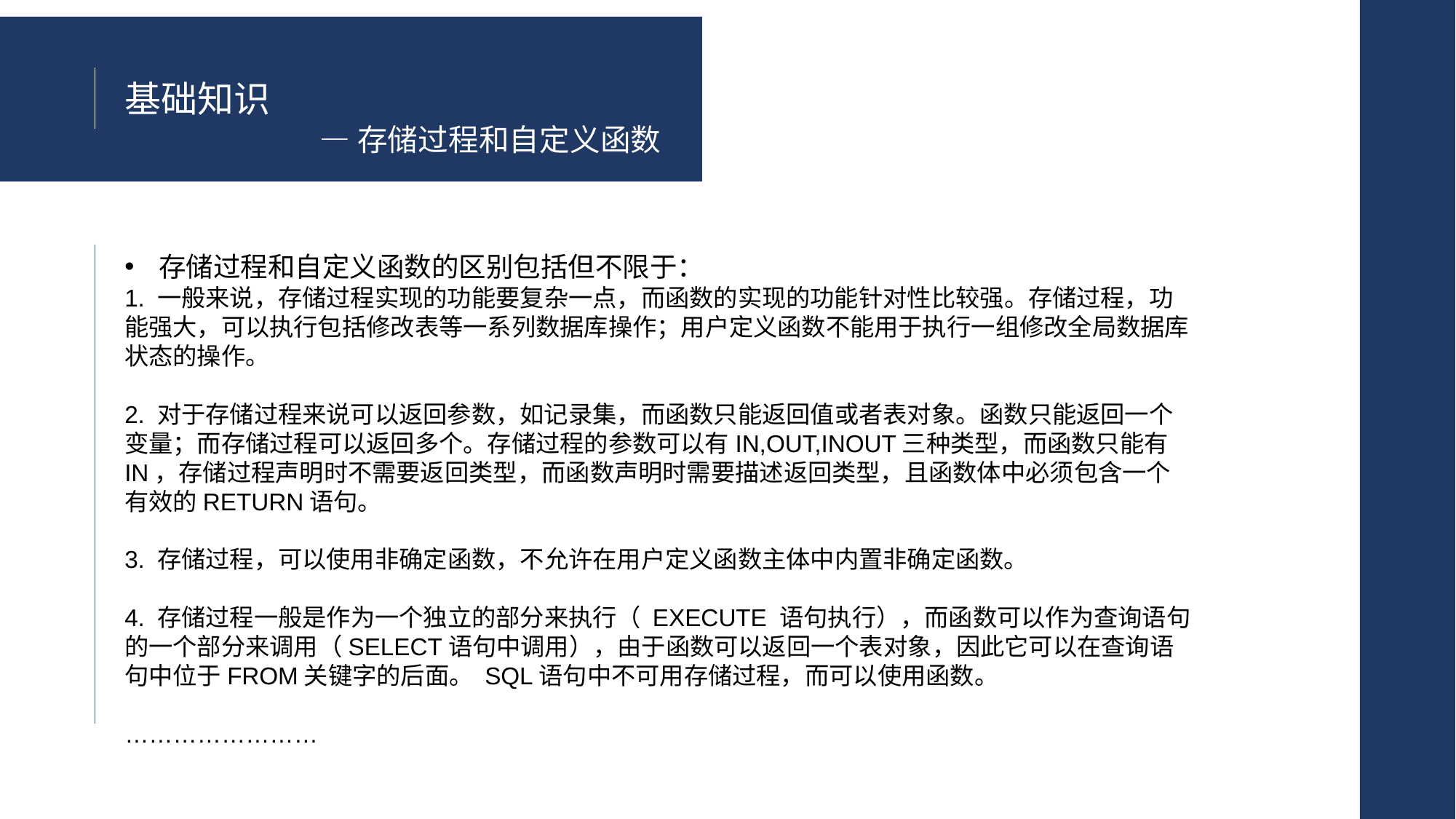

基础知识
—存储过程和自定义函数

存储过程和自定义函数的区别包括但不限于：
1. 一般来说，存储过程实现的功能要复杂一点，而函数的实现的功能针对性比较强。存储过程，功能强大，可以执行包括修改表等一系列数据库操作；用户定义函数不能用于执行一组修改全局数据库状态的操作。

2. 对于存储过程来说可以返回参数，如记录集，而函数只能返回值或者表对象。函数只能返回一个变量；而存储过程可以返回多个。存储过程的参数可以有IN,OUT,INOUT三种类型，而函数只能有IN，存储过程声明时不需要返回类型，而函数声明时需要描述返回类型，且函数体中必须包含一个有效的RETURN语句。

3. 存储过程，可以使用非确定函数，不允许在用户定义函数主体中内置非确定函数。

4. 存储过程一般是作为一个独立的部分来执行（ EXECUTE 语句执行），而函数可以作为查询语句的一个部分来调用（SELECT语句中调用），由于函数可以返回一个表对象，因此它可以在查询语句中位于FROM关键字的后面。 SQL语句中不可用存储过程，而可以使用函数。

……………………